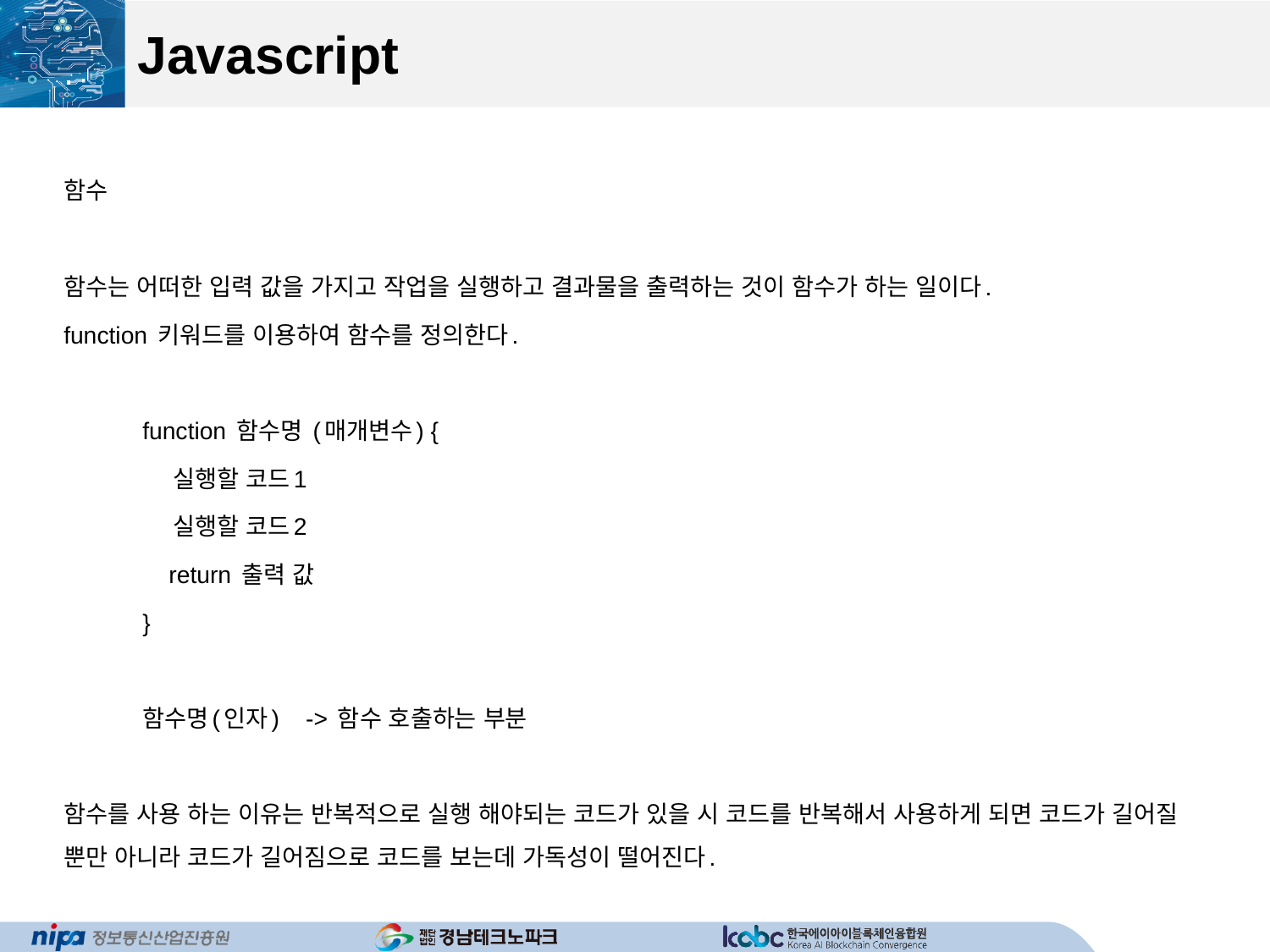

# Javascript
함수

함수는 어떠한 입력 값을 가지고 작업을 실행하고 결과물을 출력하는 것이 함수가 하는 일이다.
function 키워드를 이용하여 함수를 정의한다.

	function 함수명 (매개변수) {
	    실행할 코드1
	    실행할 코드2
	    return 출력 값
	}

	함수명(인자)    -> 함수 호출하는 부분

함수를 사용 하는 이유는 반복적으로 실행 해야되는 코드가 있을 시 코드를 반복해서 사용하게 되면 코드가 길어질 뿐만 아니라 코드가 길어짐으로 코드를 보는데 가독성이 떨어진다.